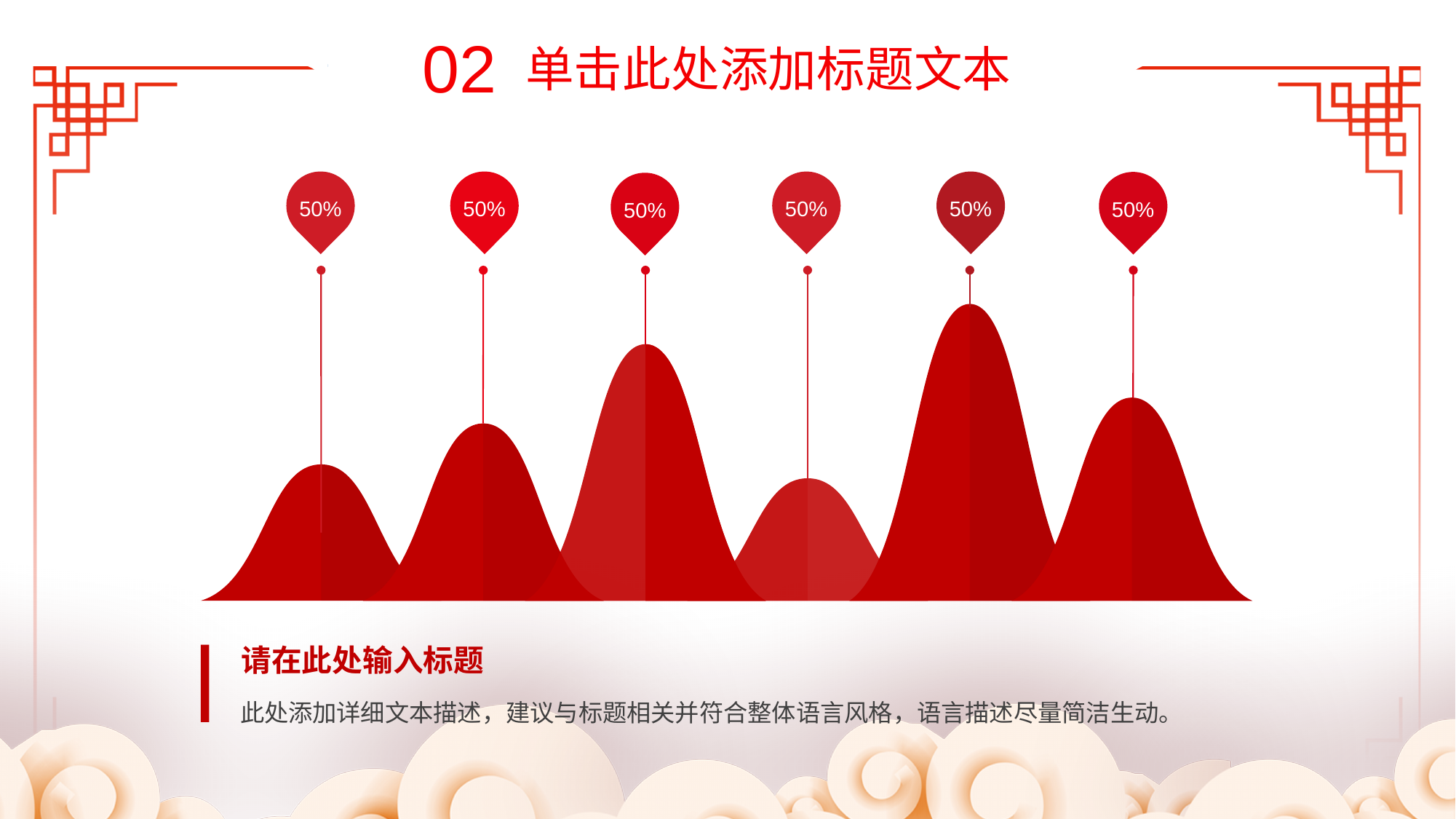

02
单击此处添加标题文本

50%

50%

50%

50%

50%

50%

请在此处输入标题

此处添加详细文本描述，建议与标题相关并符合整体语言风格，语言描述尽量简洁生动。